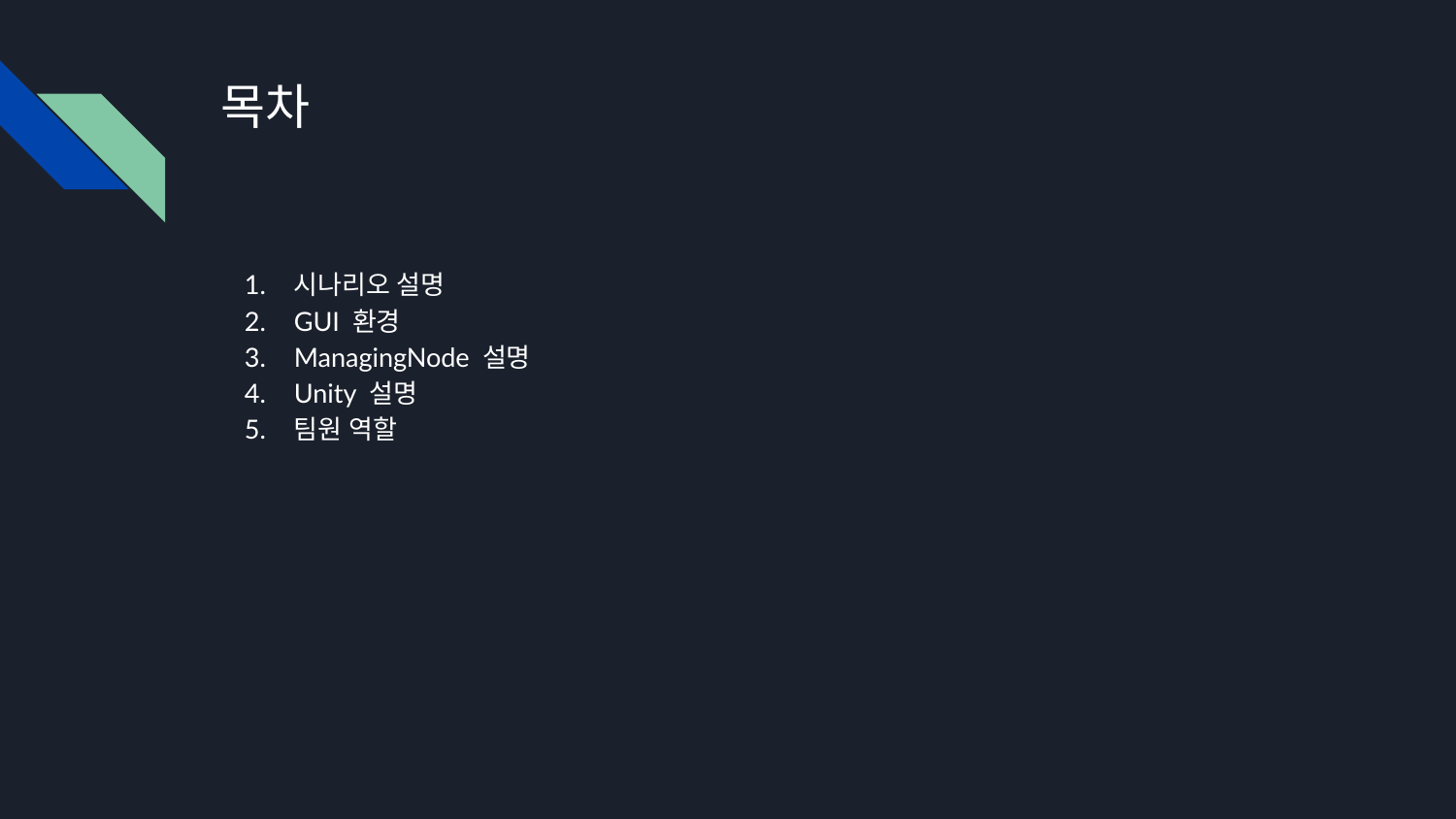

# 목차
시나리오 설명
GUI 환경
ManagingNode 설명
Unity 설명
팀원 역할